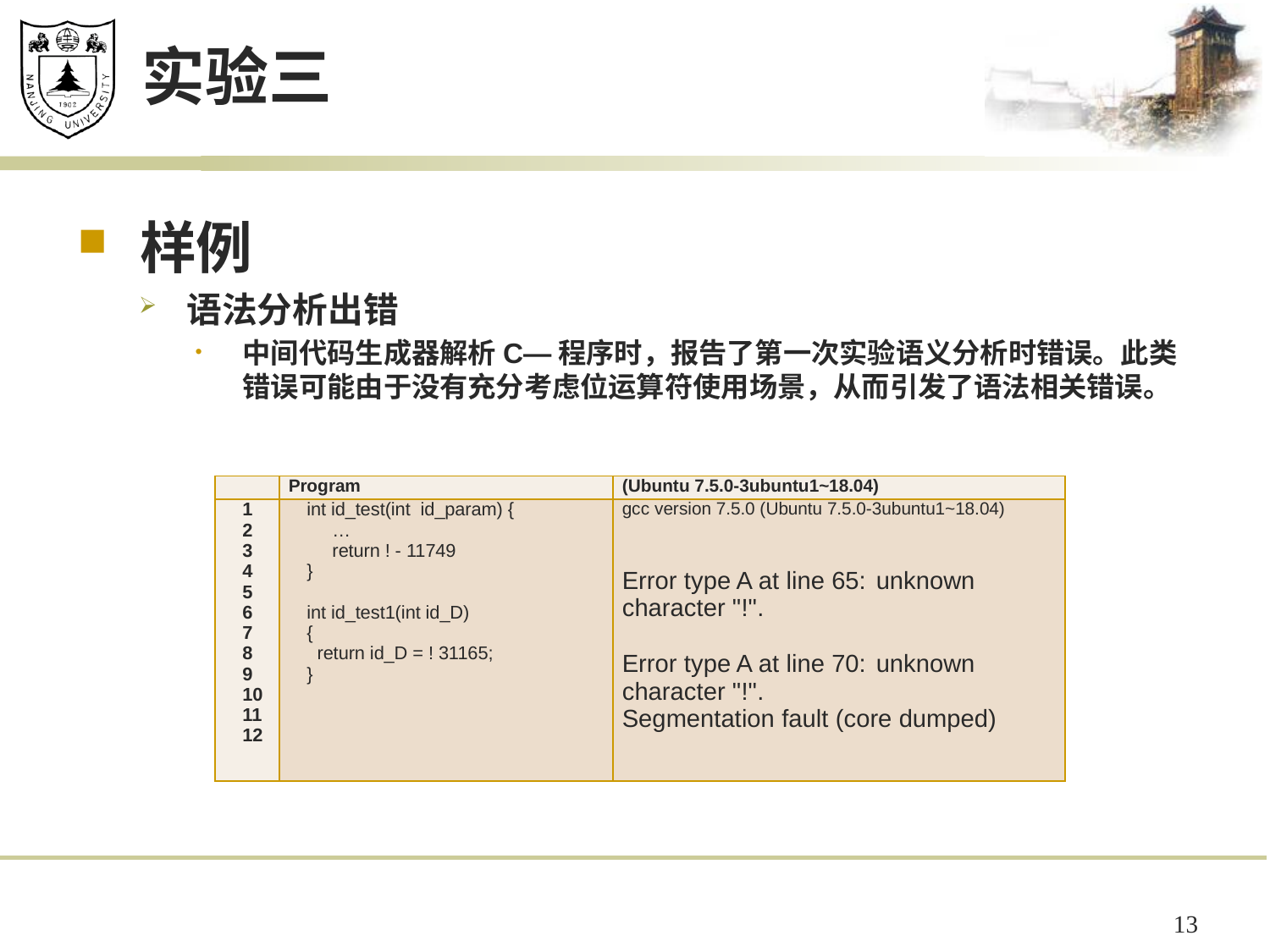

# 实验三
样例
语法分析出错
中间代码生成器解析C—程序时，报告了第一次实验语义分析时错误。此类错误可能由于没有充分考虑位运算符使用场景，从而引发了语法相关错误。
|  | Program | (Ubuntu 7.5.0-3ubuntu1~18.04) |
| --- | --- | --- |
| 1 2 3 4 5 6 7 8 9 10 11 12 | int id\_test(int id\_param) { … return ! - 11749 } int id\_test1(int id\_D) { return id\_D = ! 31165; } | gcc version 7.5.0 (Ubuntu 7.5.0-3ubuntu1~18.04) Error type A at line 65: unknown character "!". Error type A at line 70: unknown character "!". Segmentation fault (core dumped) |